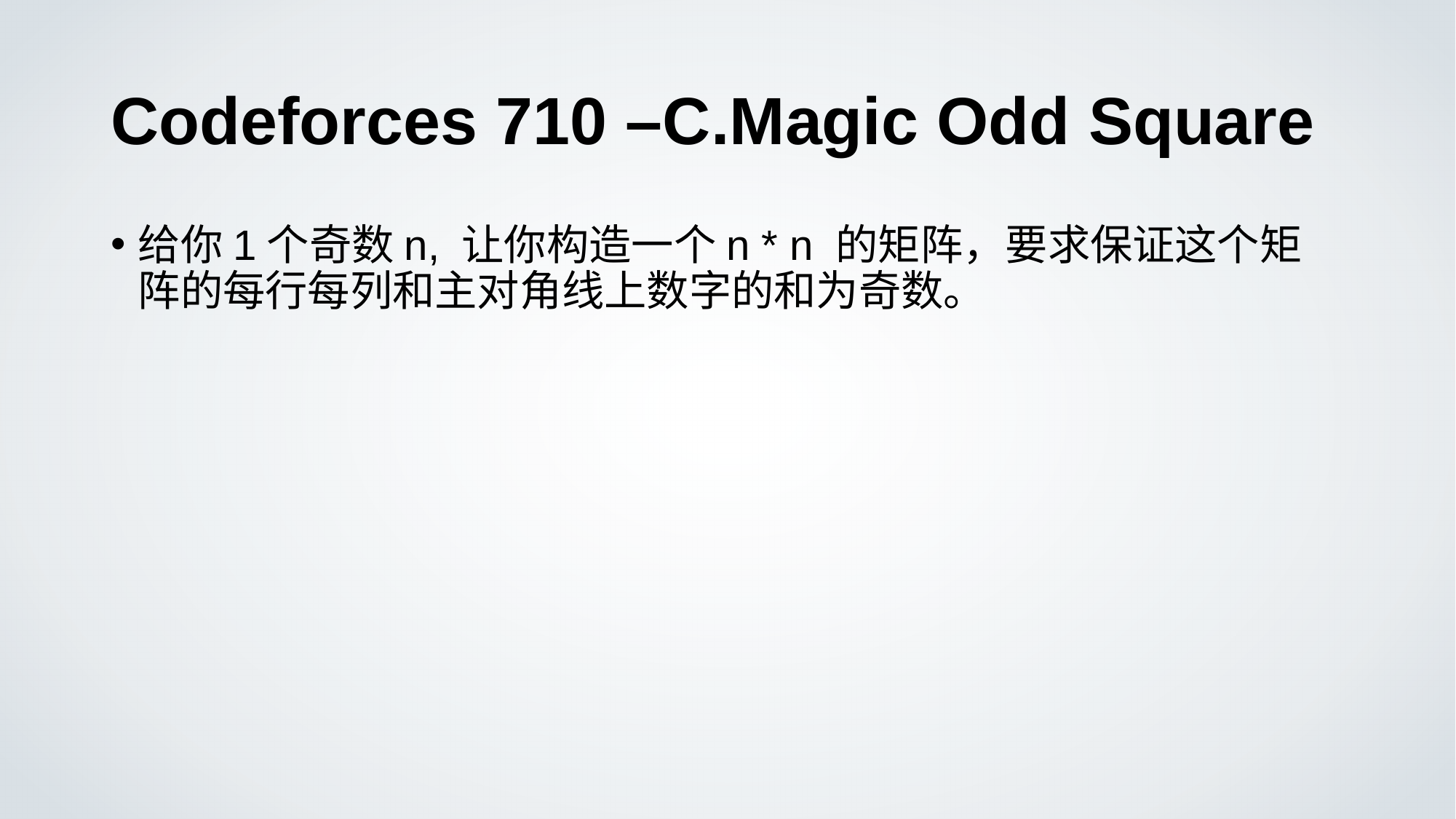

# Codeforces 710 –C.Magic Odd Square
给你1个奇数n, 让你构造一个n * n 的矩阵，要求保证这个矩阵的每行每列和主对角线上数字的和为奇数。